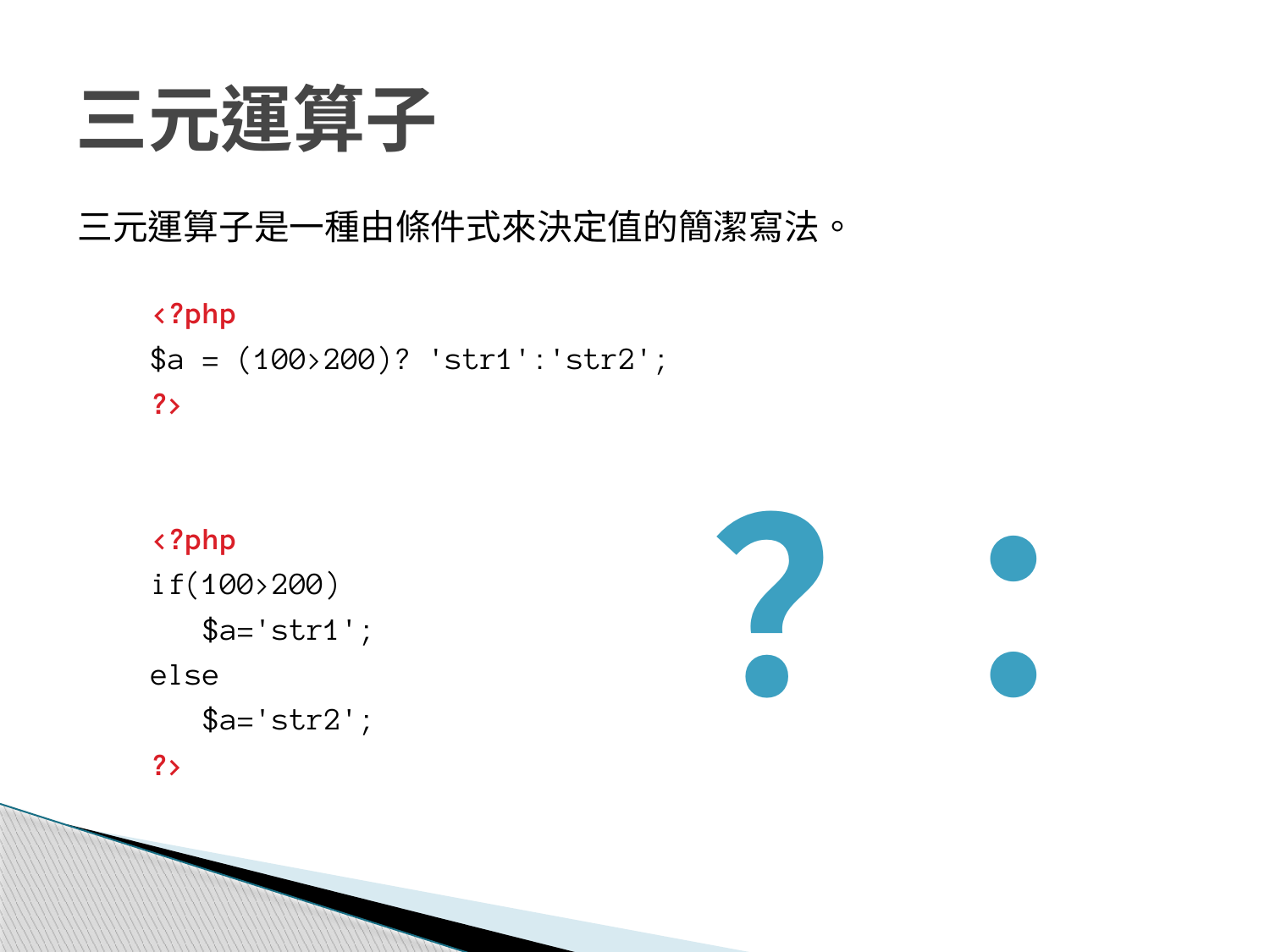

# 三元運算子
三元運算子是一種由條件式來決定值的簡潔寫法。
<?php
$a = (100>200)? 'str1':'str2';
?>

<?php
if(100>200)
   $a='str1';
else
   $a='str2';
?>
？：